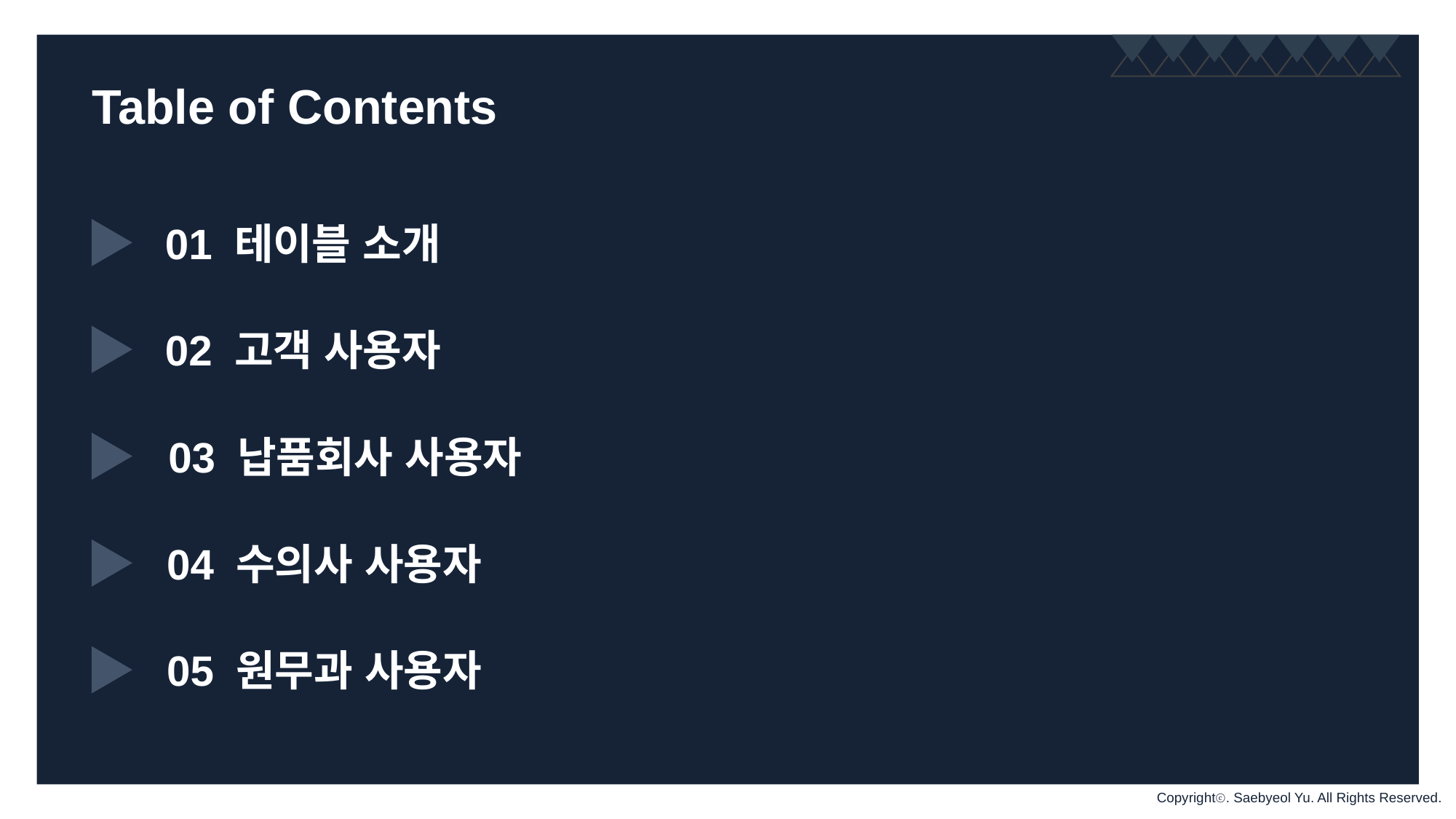

Table of Contents
01 테이블 소개

02 고객 사용자

03 납품회사 사용자

04 수의사 사용자

05 원무과 사용자